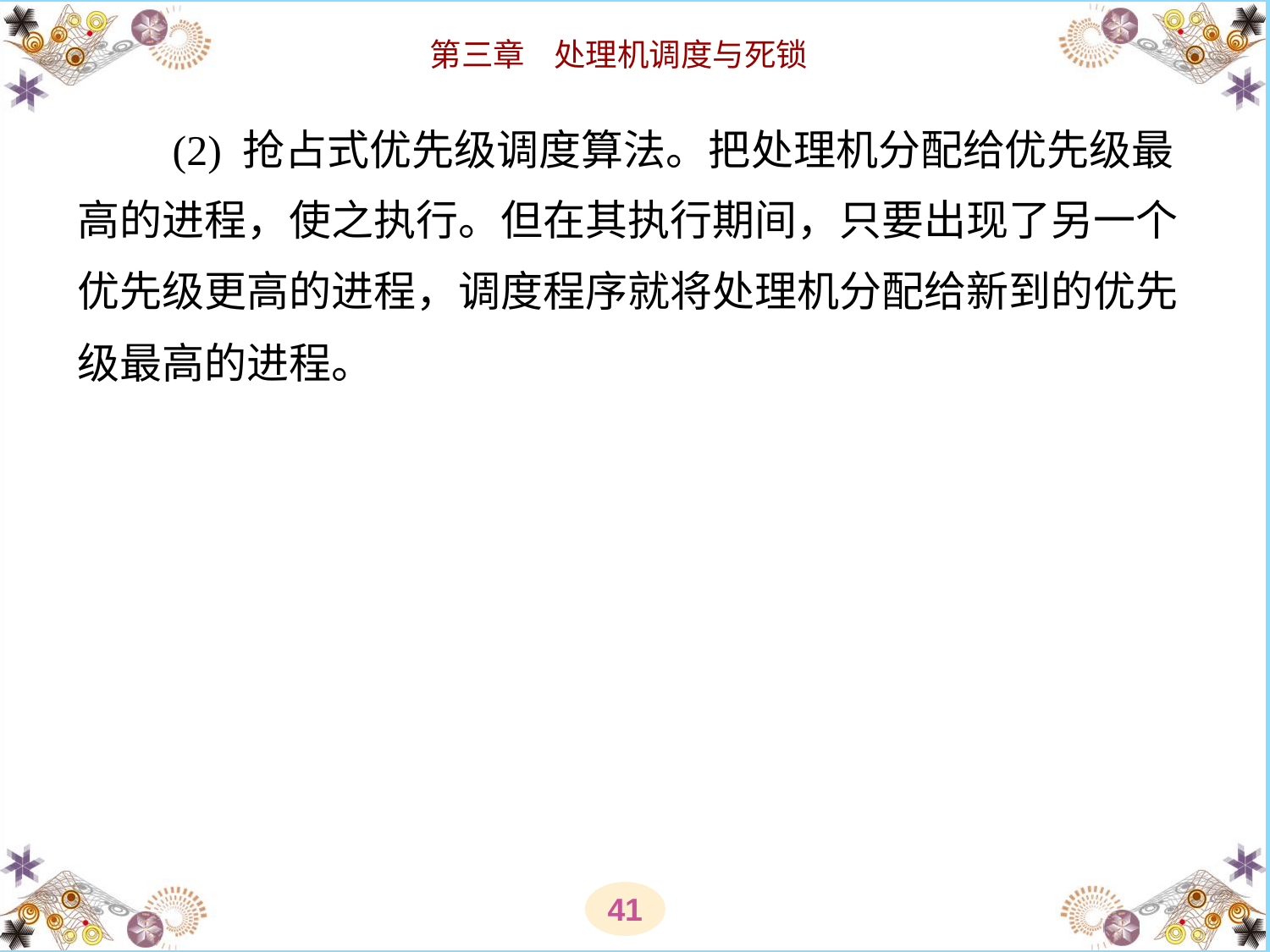

# (2) 抢占式优先级调度算法。把处理机分配给优先级最高的进程，使之执行。但在其执行期间，只要出现了另一个优先级更高的进程，调度程序就将处理机分配给新到的优先级最高的进程。